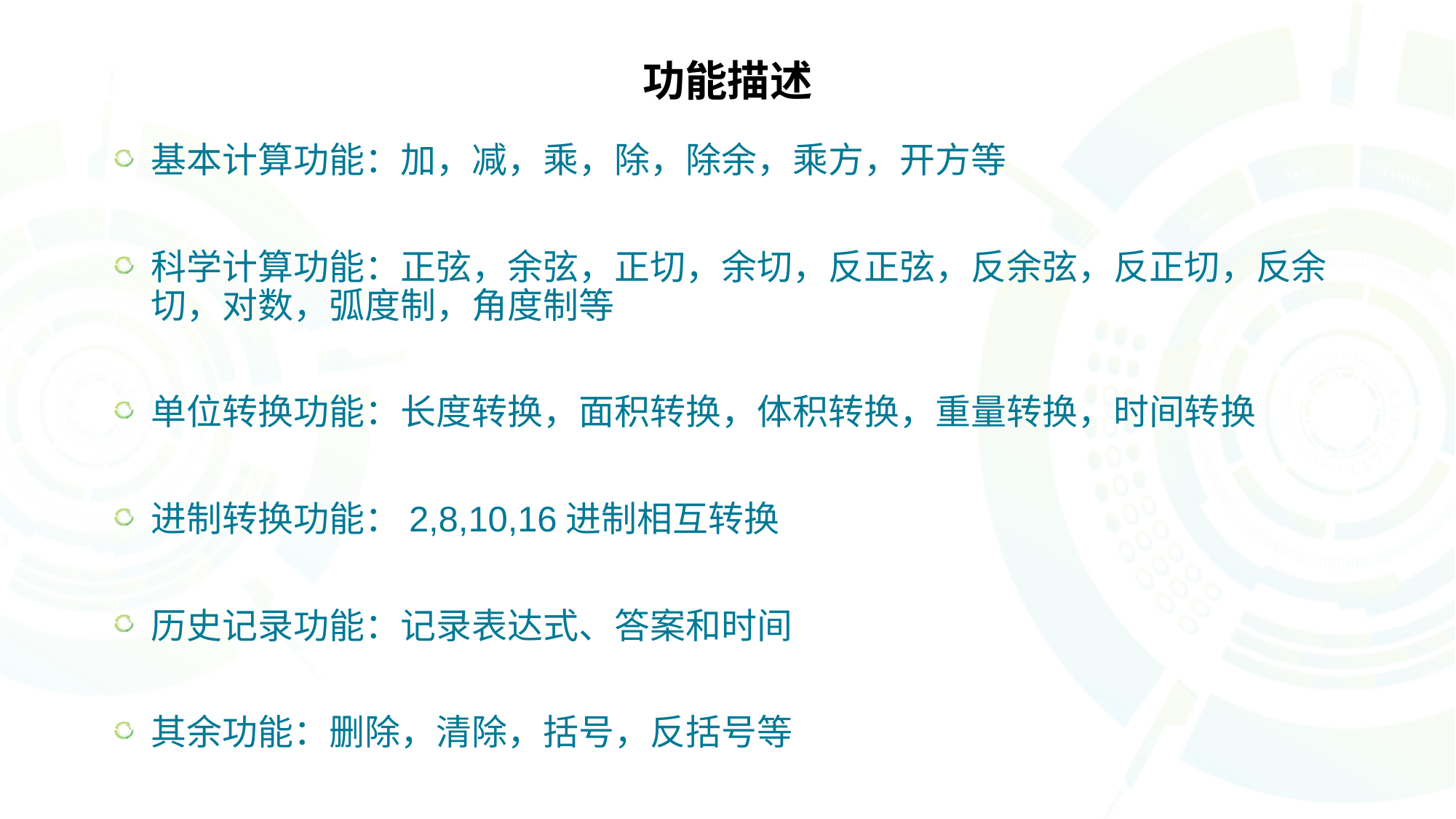

# 功能描述
基本计算功能：加，减，乘，除，除余，乘方，开方等

科学计算功能：正弦，余弦，正切，余切，反正弦，反余弦，反正切，反余切，对数，弧度制，角度制等

单位转换功能：长度转换，面积转换，体积转换，重量转换，时间转换

进制转换功能：2,8,10,16进制相互转换

历史记录功能：记录表达式、答案和时间

其余功能：删除，清除，括号，反括号等